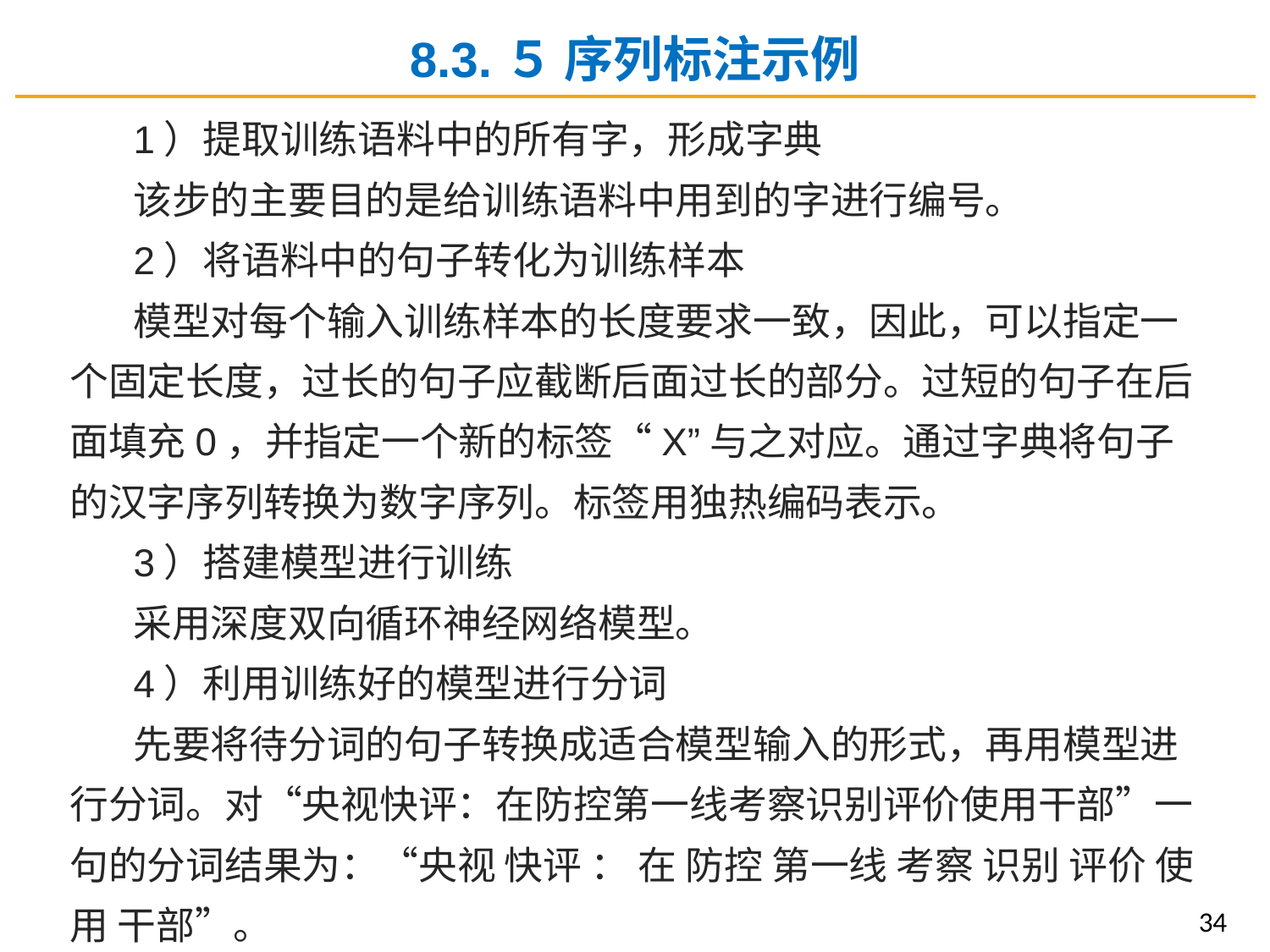

8.3.５ 序列标注示例
1）提取训练语料中的所有字，形成字典
该步的主要目的是给训练语料中用到的字进行编号。
2）将语料中的句子转化为训练样本
模型对每个输入训练样本的长度要求一致，因此，可以指定一个固定长度，过长的句子应截断后面过长的部分。过短的句子在后面填充0，并指定一个新的标签“X”与之对应。通过字典将句子的汉字序列转换为数字序列。标签用独热编码表示。
3）搭建模型进行训练
采用深度双向循环神经网络模型。
4）利用训练好的模型进行分词
先要将待分词的句子转换成适合模型输入的形式，再用模型进行分词。对“央视快评：在防控第一线考察识别评价使用干部”一句的分词结果为：“央视 快评 ： 在 防控 第一线 考察 识别 评价 使用 干部”。
34